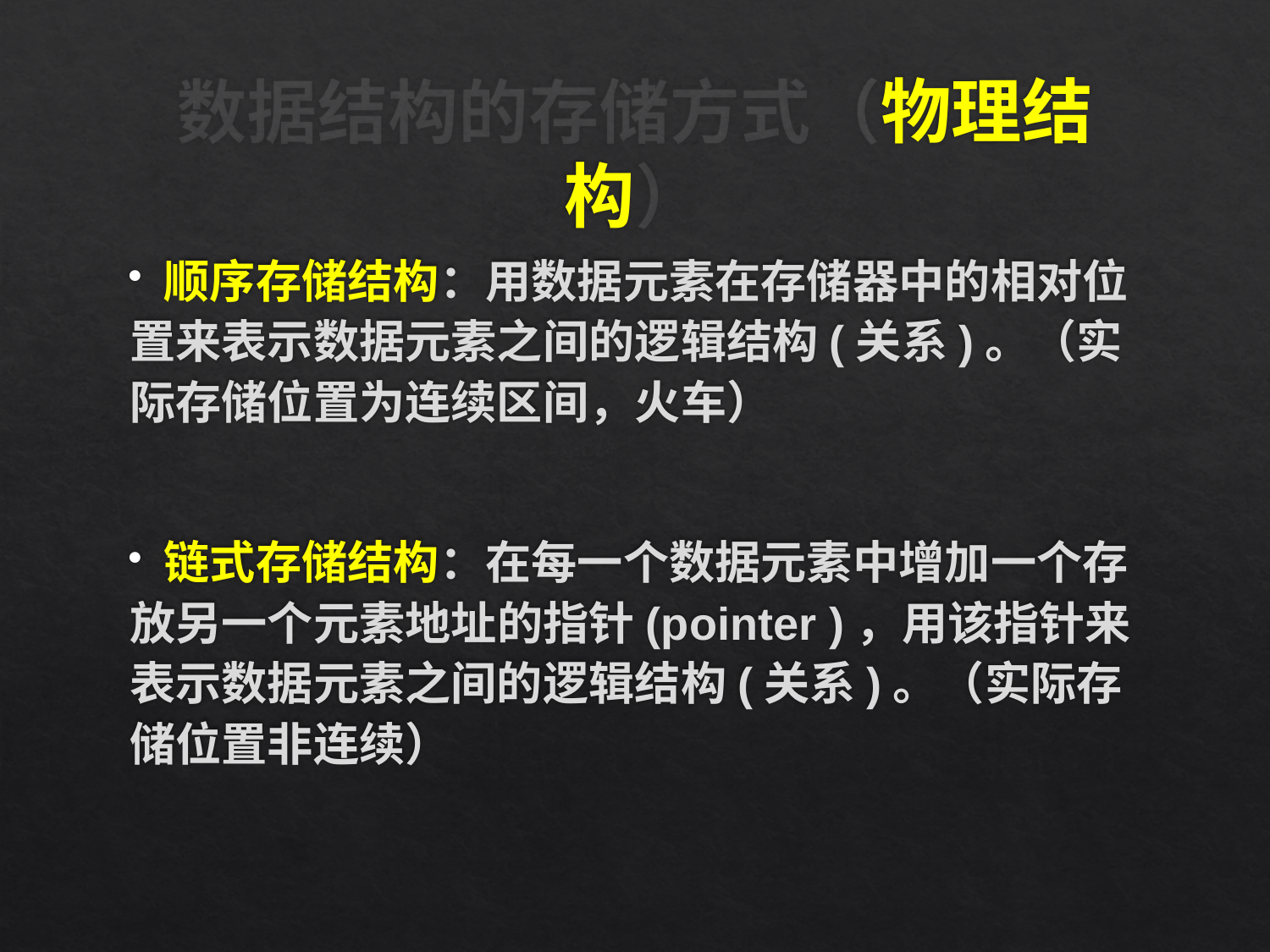

# 数据结构的存储方式（物理结构）
 顺序存储结构：用数据元素在存储器中的相对位置来表示数据元素之间的逻辑结构(关系)。（实际存储位置为连续区间，火车）

 链式存储结构：在每一个数据元素中增加一个存放另一个元素地址的指针(pointer )，用该指针来表示数据元素之间的逻辑结构(关系)。（实际存储位置非连续）